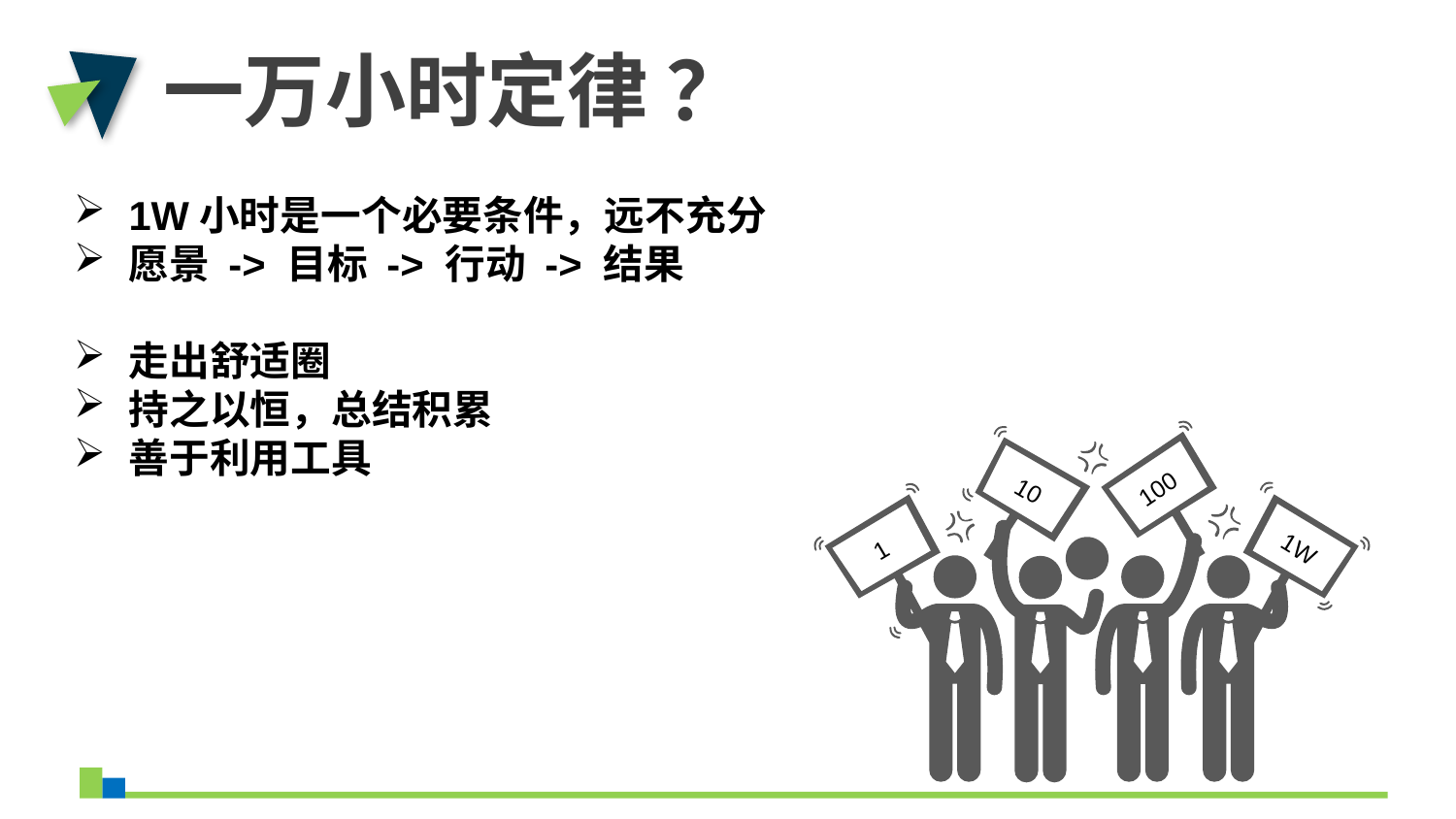

一万小时定律 ？

1W小时是一个必要条件，远不充分
愿景 -> 目标 -> 行动 -> 结果

走出舒适圈
持之以恒，总结积累
善于利用工具

100
10
1W
1